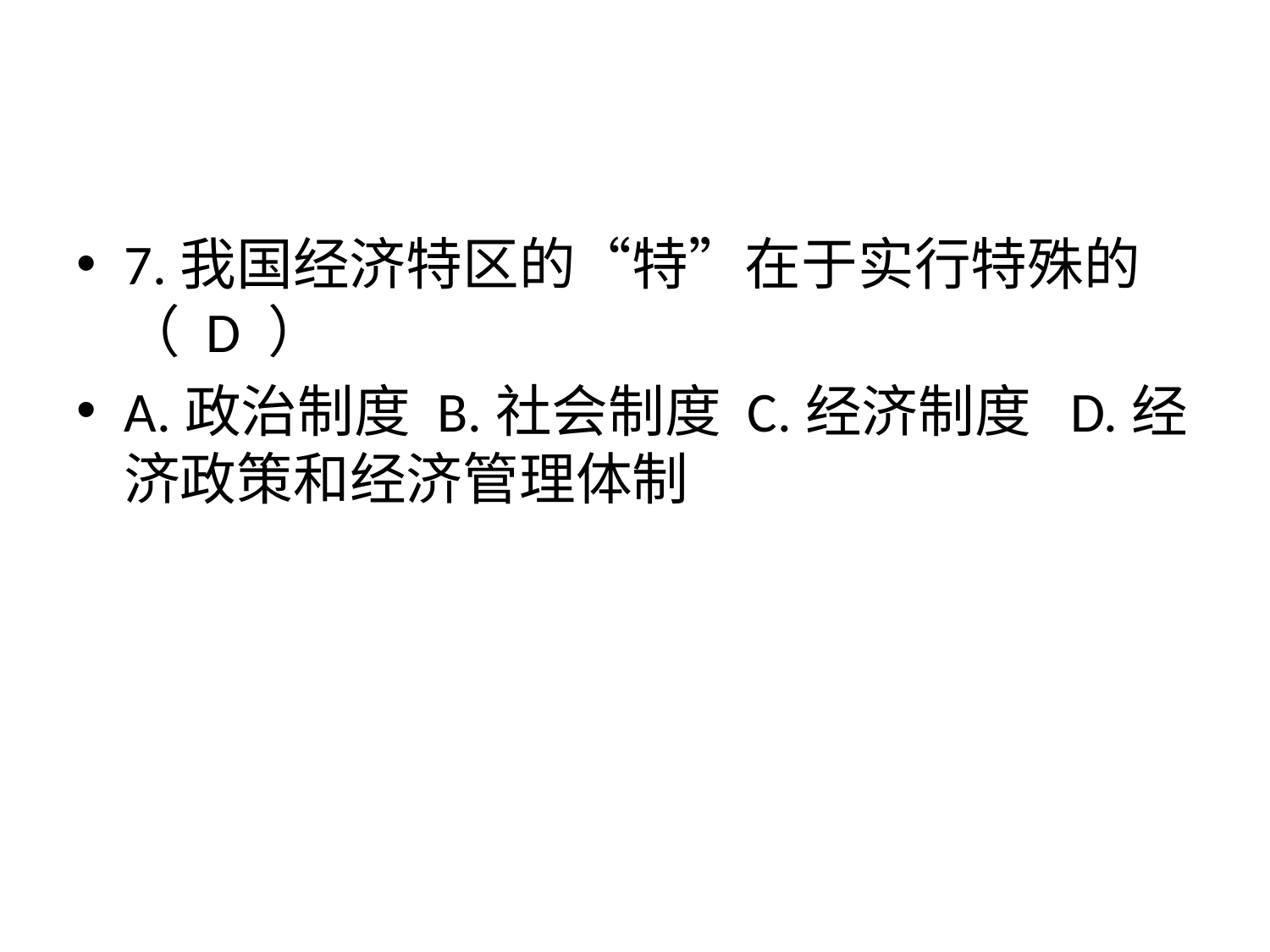

#
7.我国经济特区的“特”在于实行特殊的（ D ）
A.政治制度 B.社会制度 C.经济制度  D.经济政策和经济管理体制